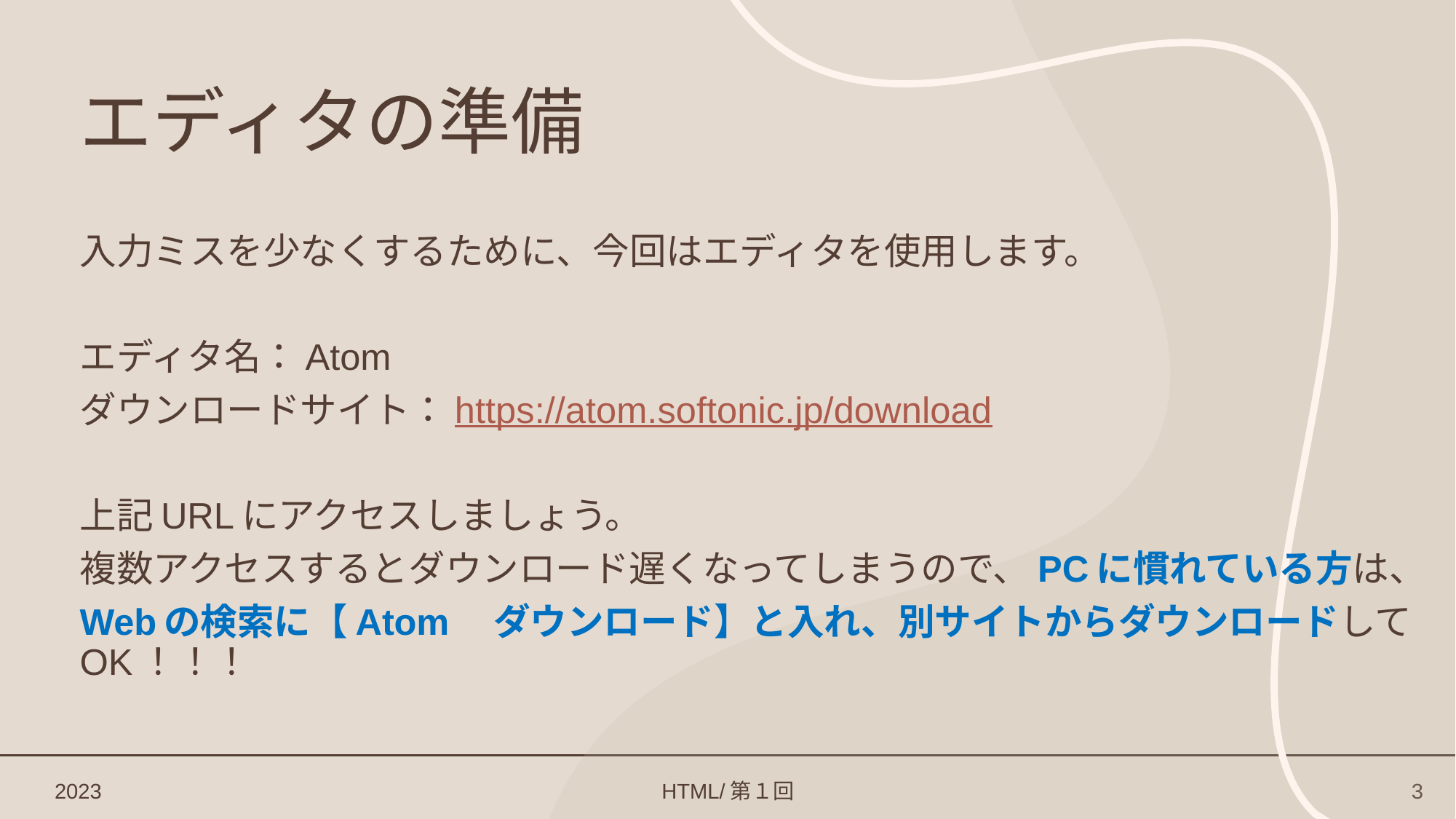

# エディタの準備
入力ミスを少なくするために、今回はエディタを使用します。

エディタ名：Atom
ダウンロードサイト：https://atom.softonic.jp/download

上記URLにアクセスしましょう。
複数アクセスするとダウンロード遅くなってしまうので、PCに慣れている方は、
Webの検索に【Atom　ダウンロード】と入れ、別サイトからダウンロードしてOK！！！
2023
HTML/第１回
3